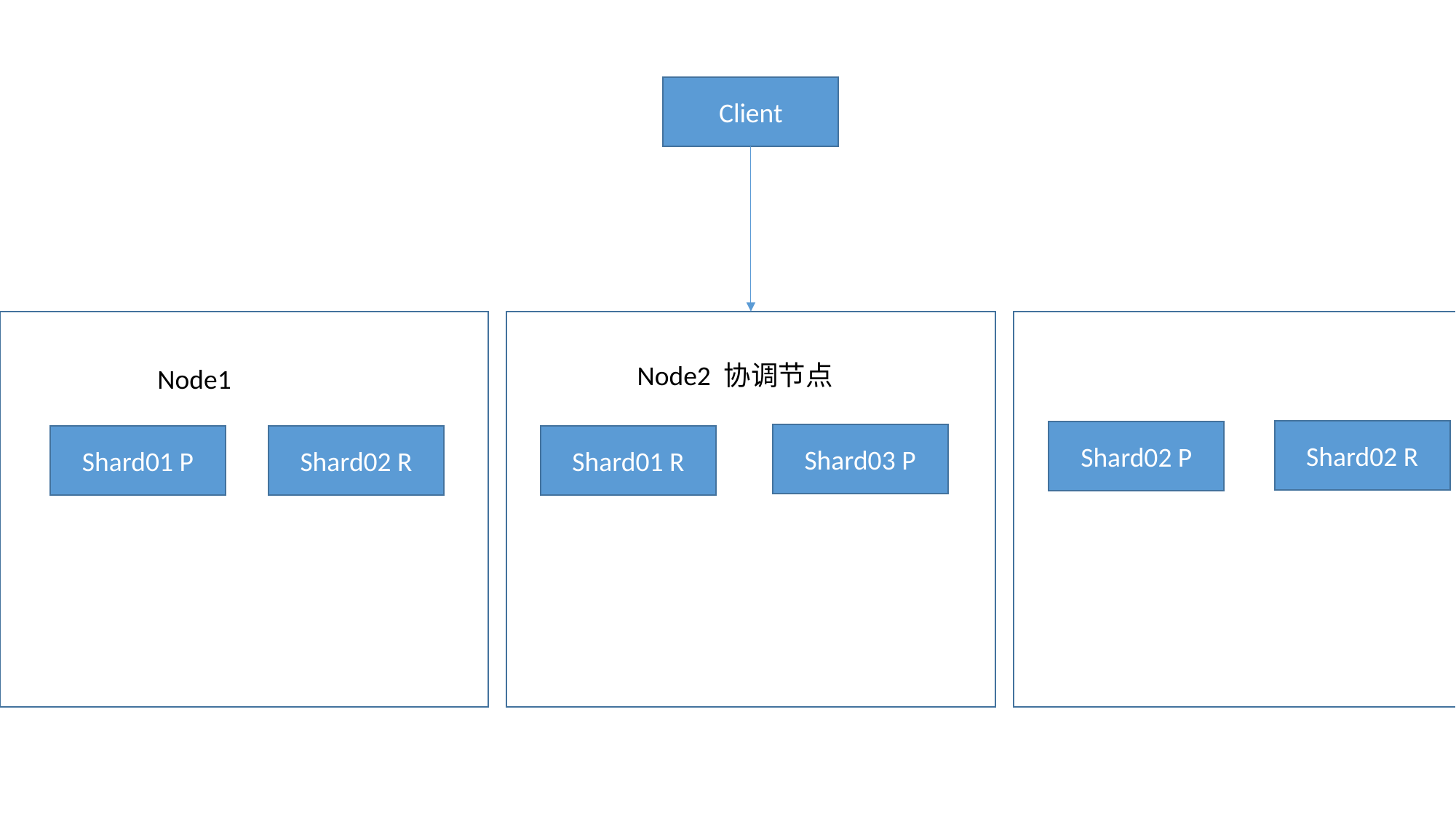

Client

Node2 协调节点
Node1
Shard02 R
Shard02 P
Shard03 P
Shard02 R
Shard01 R
Shard01 P